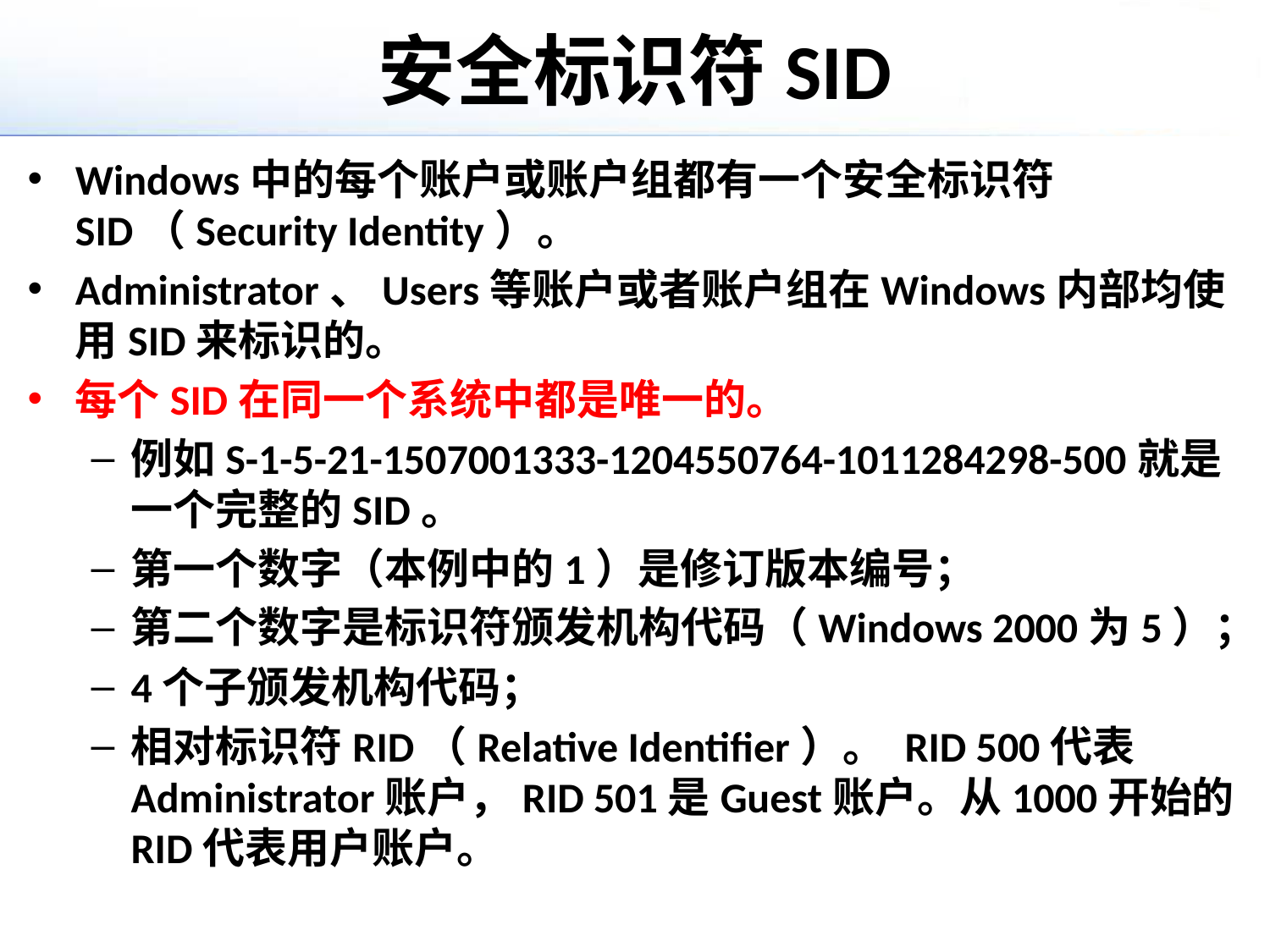

# 安全标识符SID
Windows中的每个账户或账户组都有一个安全标识符SID（Security Identity）。
Administrator、Users等账户或者账户组在Windows内部均使用SID来标识的。
每个SID在同一个系统中都是唯一的。
例如S-1-5-21-1507001333-1204550764-1011284298-500就是一个完整的SID。
第一个数字（本例中的1）是修订版本编号；
第二个数字是标识符颁发机构代码（Windows 2000为5）；
4个子颁发机构代码；
相对标识符RID（Relative Identifier）。 RID 500代表Administrator账户，RID 501是Guest账户。从1000开始的RID代表用户账户。